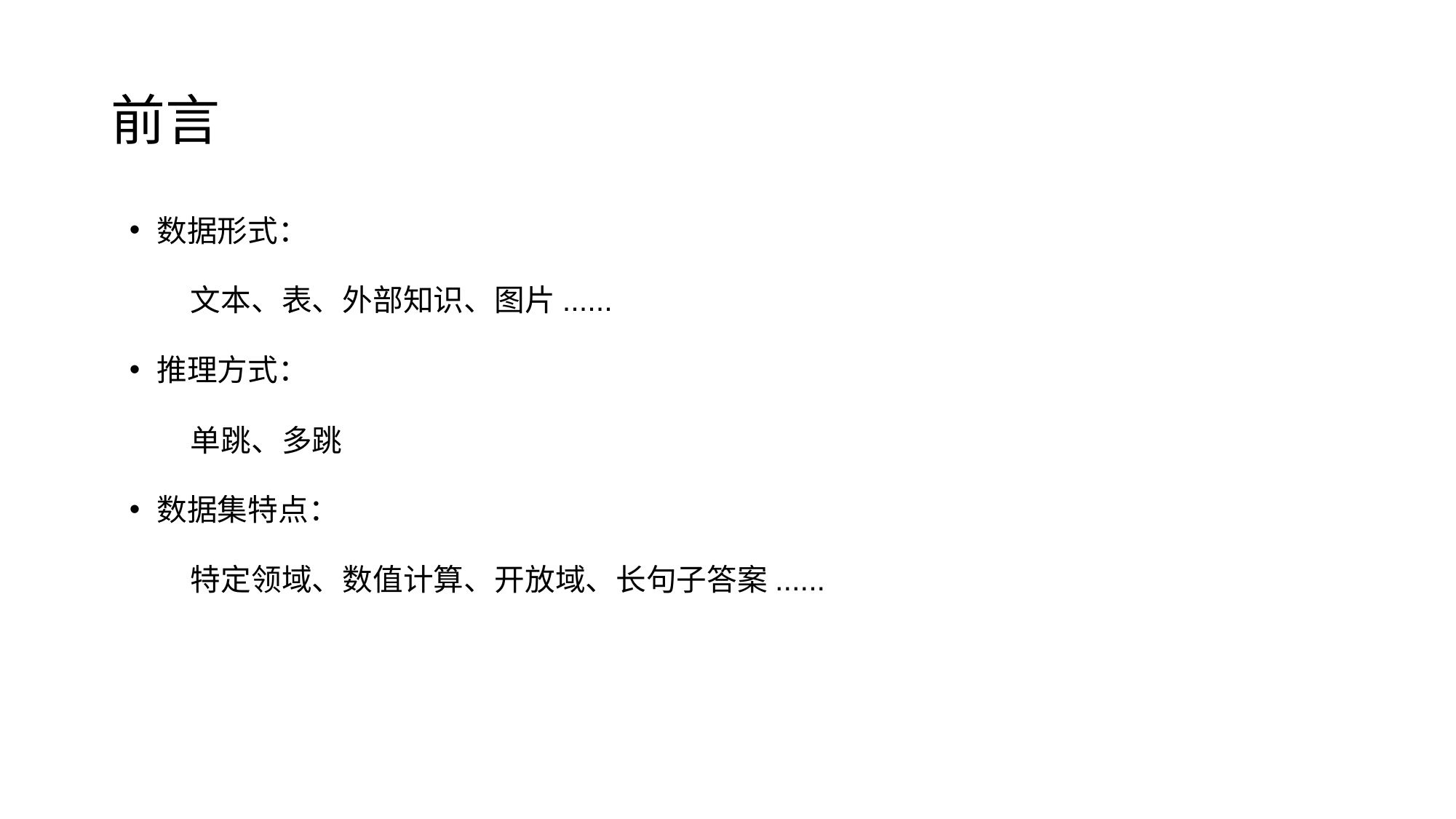

# 前言
数据形式：
        文本、表、外部知识、图片......
推理方式：
        单跳、多跳
数据集特点：
        特定领域、数值计算、开放域、长句子答案......